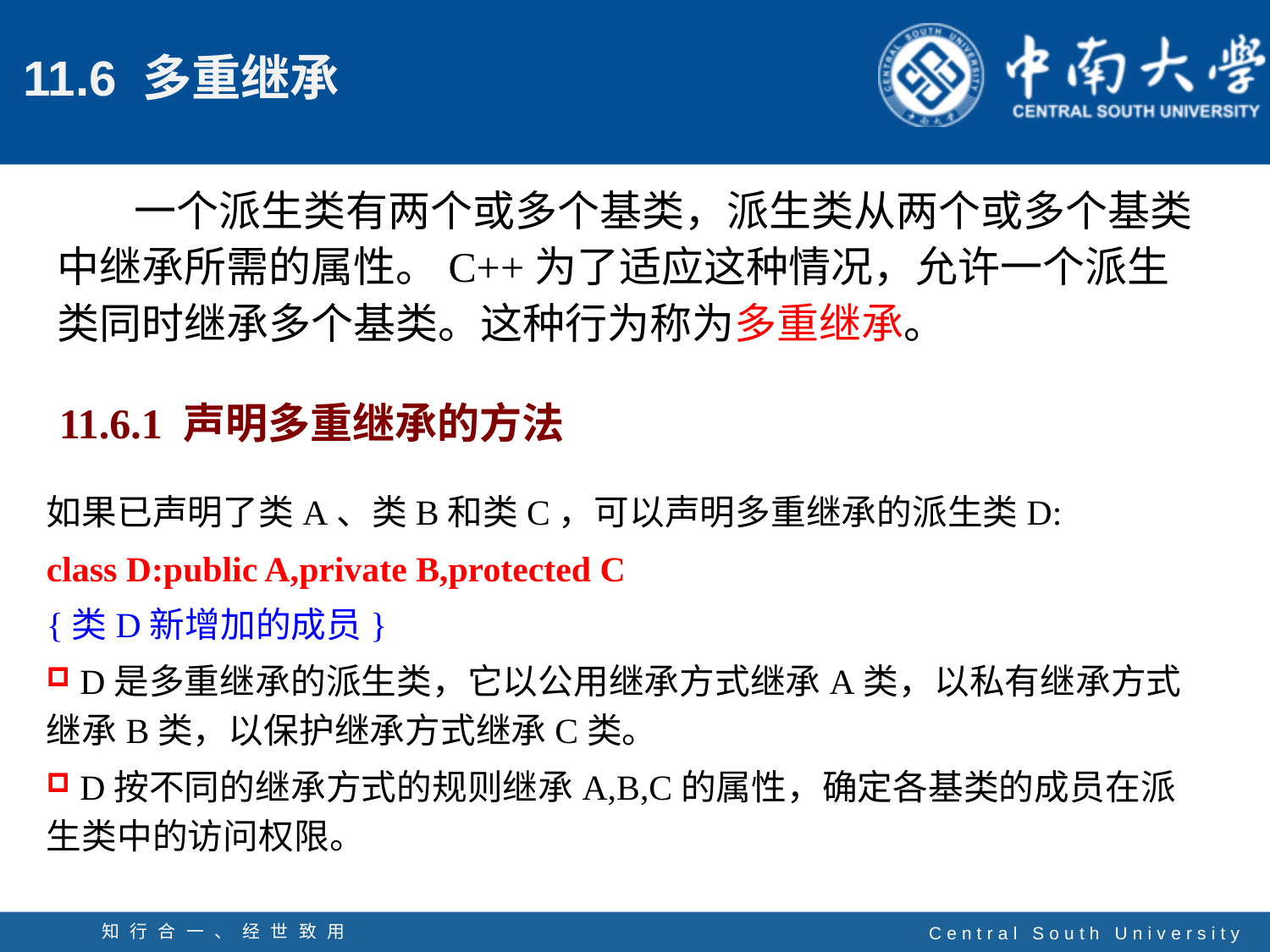

一个派生类有两个或多个基类，派生类从两个或多个基类中继承所需的属性。C++为了适应这种情况，允许一个派生类同时继承多个基类。这种行为称为多重继承。
11.6.1 声明多重继承的方法
如果已声明了类A、类B和类C，可以声明多重继承的派生类D:
class D:public A,private B,protected C
{类D新增加的成员}
 D是多重继承的派生类，它以公用继承方式继承A类，以私有继承方式继承B类，以保护继承方式继承C类。
 D按不同的继承方式的规则继承A,B,C的属性，确定各基类的成员在派生类中的访问权限。

知行合一、经世致用
自强不息 厚德载物
Central South University